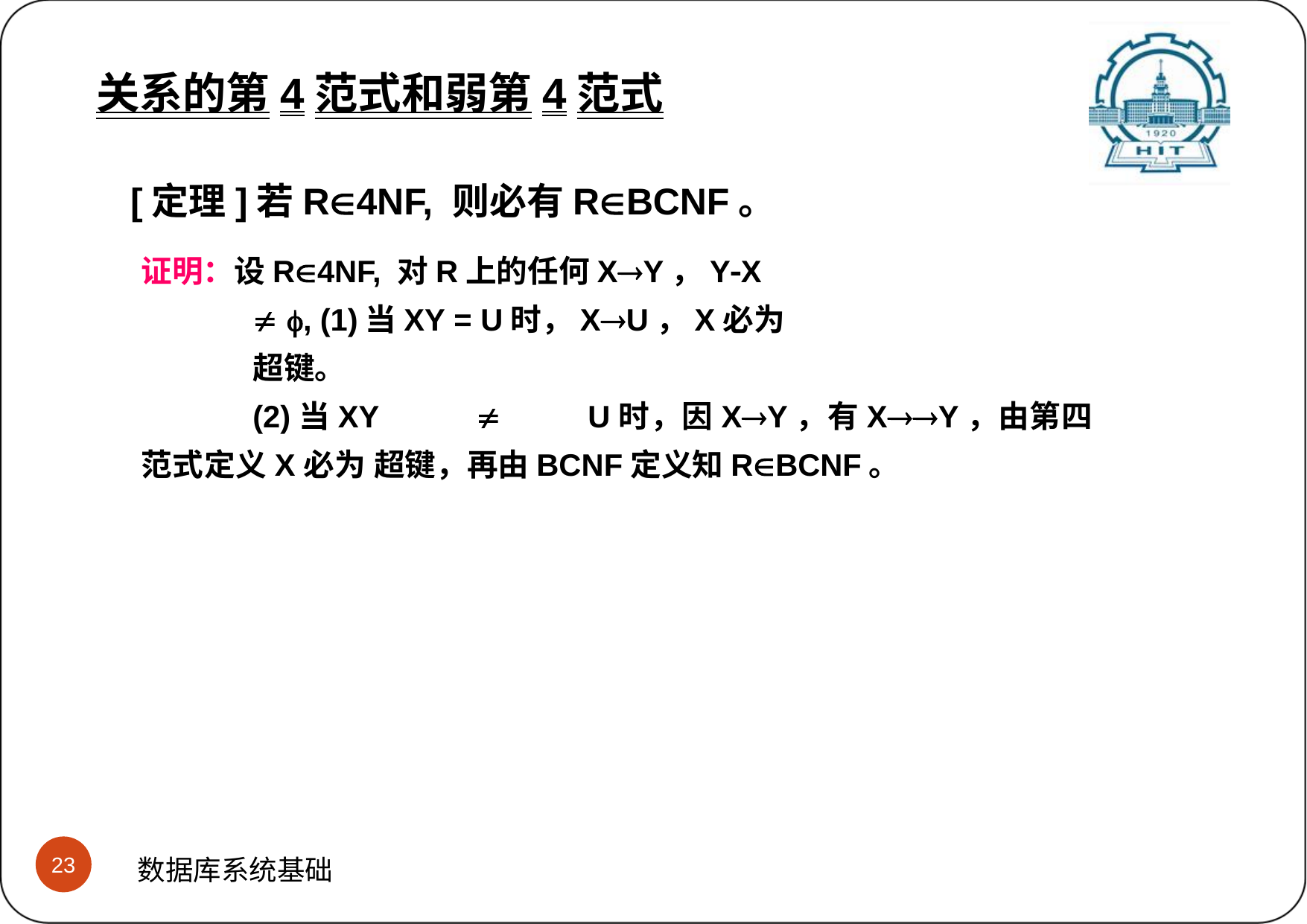

# 关系的第4范式和弱第4范式
(1)关系的4NF
关系的第4范式和弱第4范式
[定理]若R∈4NF, 则必有R∈BCNF。
证明：设R∈4NF, 对R上的任何X→Y，Y−X ≠ φ, (1)当XY = U时，X→U，X必为超键。
(2)当XY	≠	U时，因X→Y，有X→→Y，由第四范式定义X必为 超键，再由BCNF定义知R∈BCNF。